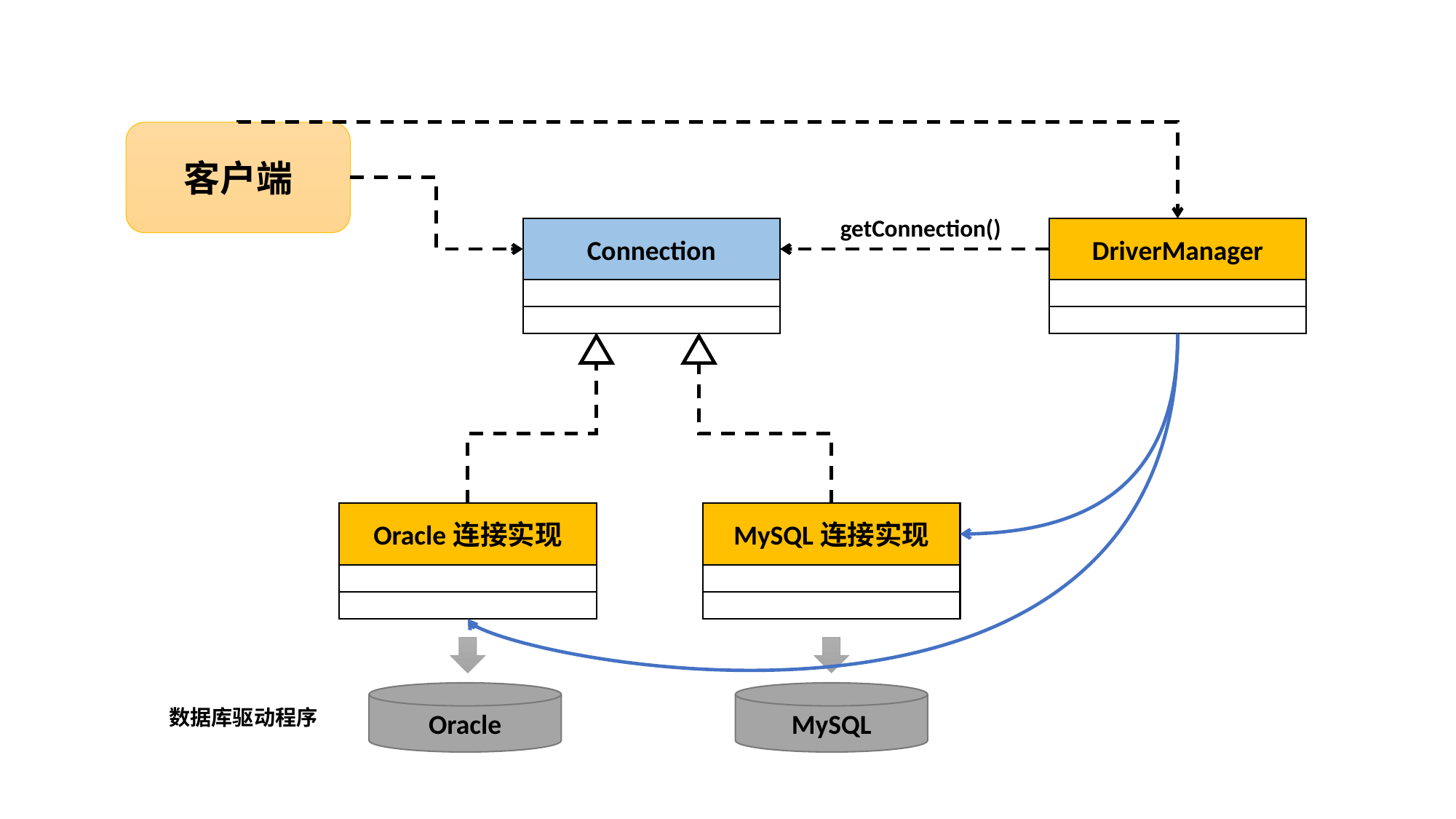

客户端
getConnection()
Connection
DriverManager

Oracle连接实现
MySQL连接实现

Oracle
MySQL
数据库驱动程序